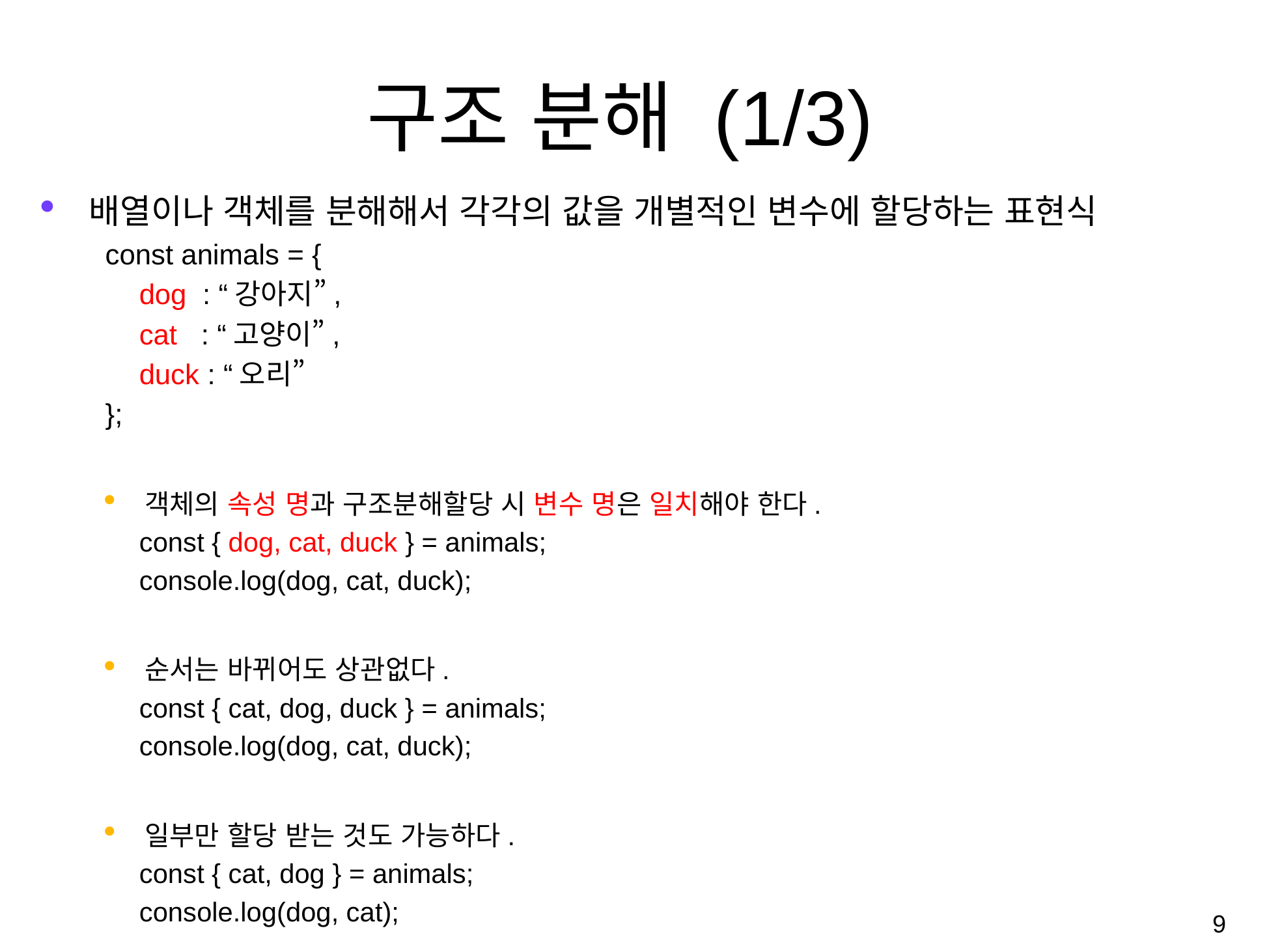

# 구조 분해 (1/3)
배열이나 객체를 분해해서 각각의 값을 개별적인 변수에 할당하는 표현식
        const animals = {
	dog  : “강아지”,
	cat   : “고양이”,
	duck : “오리”
        };

객체의 속성 명과 구조분해할당 시 변수 명은 일치해야 한다.
	const { dog, cat, duck } = animals;
	console.log(dog, cat, duck);

순서는 바뀌어도 상관없다.
	const { cat, dog, duck } = animals;
	console.log(dog, cat, duck);

일부만 할당 받는 것도 가능하다.
	const { cat, dog } = animals;
	console.log(dog, cat);
9